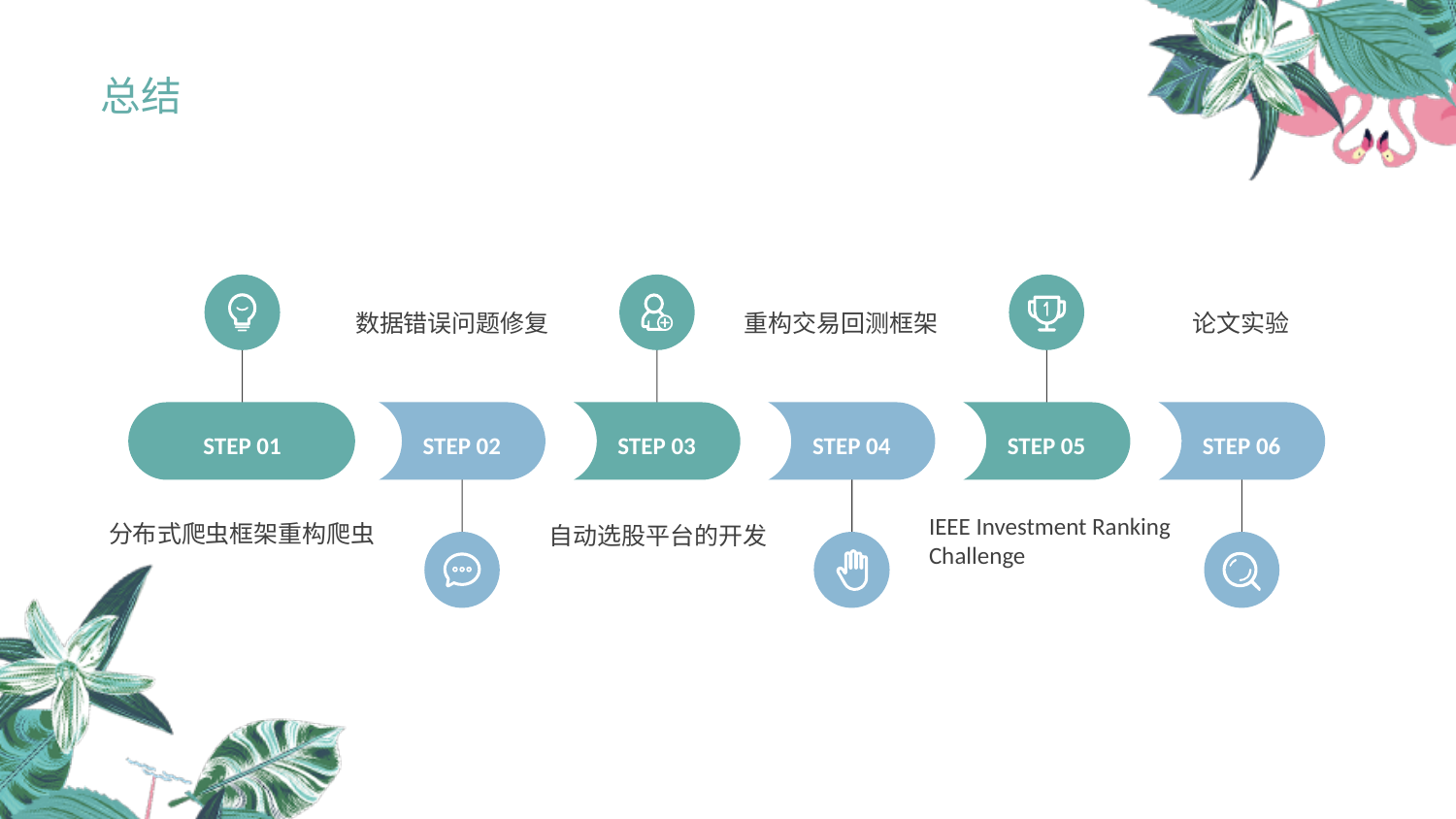

总结

数据错误问题修复
重构交易回测框架
论文实验

STEP 01
STEP 02
STEP 03
STEP 04
STEP 05
STEP 06

IEEE Investment Ranking Challenge
分布式爬虫框架重构爬虫
自动选股平台的开发